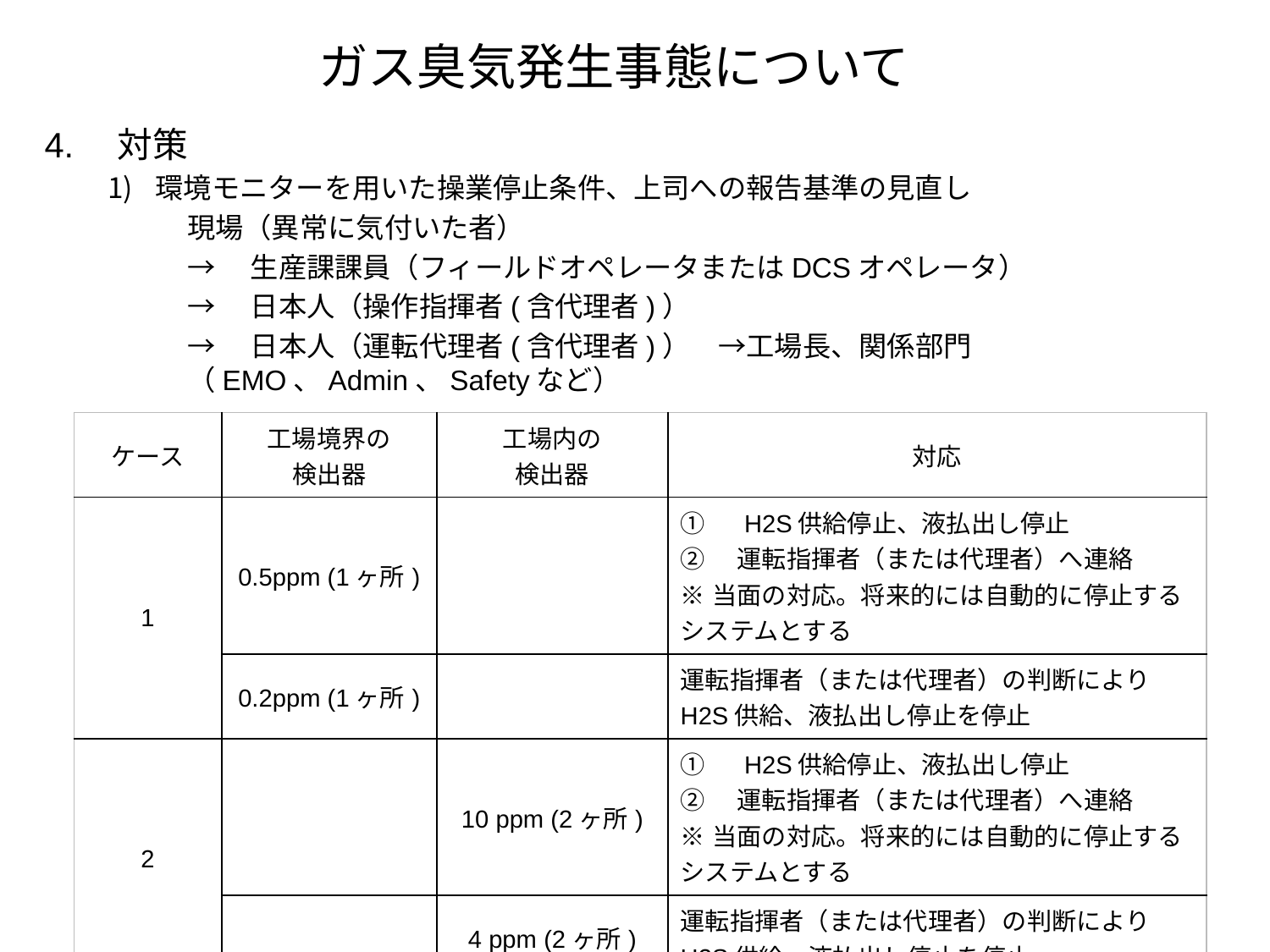

# ガス臭気発生事態について
4.　対策
環境モニターを用いた操業停止条件、上司への報告基準の見直し
現場（異常に気付いた者）
→　生産課課員（フィールドオペレータまたはDCSオペレータ）
→　日本人（操作指揮者(含代理者)）
→　日本人（運転代理者(含代理者)）　→工場長、関係部門（EMO、Admin、Safetyなど）

| ケース | 工場境界の 検出器 | 工場内の 検出器 | 対応 |
| --- | --- | --- | --- |
| 1 | 0.5ppm (1ヶ所) |  | ①　H2S供給停止、液払出し停止 ②　運転指揮者（または代理者）へ連絡 ※当面の対応。将来的には自動的に停止するシステムとする |
|  | 0.2ppm (1ヶ所) |  | 運転指揮者（または代理者）の判断により H2S供給、液払出し停止を停止 |
| 2 |  | 10 ppm (2ヶ所) | ①　H2S供給停止、液払出し停止 ②　運転指揮者（または代理者）へ連絡 ※当面の対応。将来的には自動的に停止するシステムとする |
|  |  | 4 ppm (2ヶ所) | 運転指揮者（または代理者）の判断により H2S供給、液払出し停止を停止 |